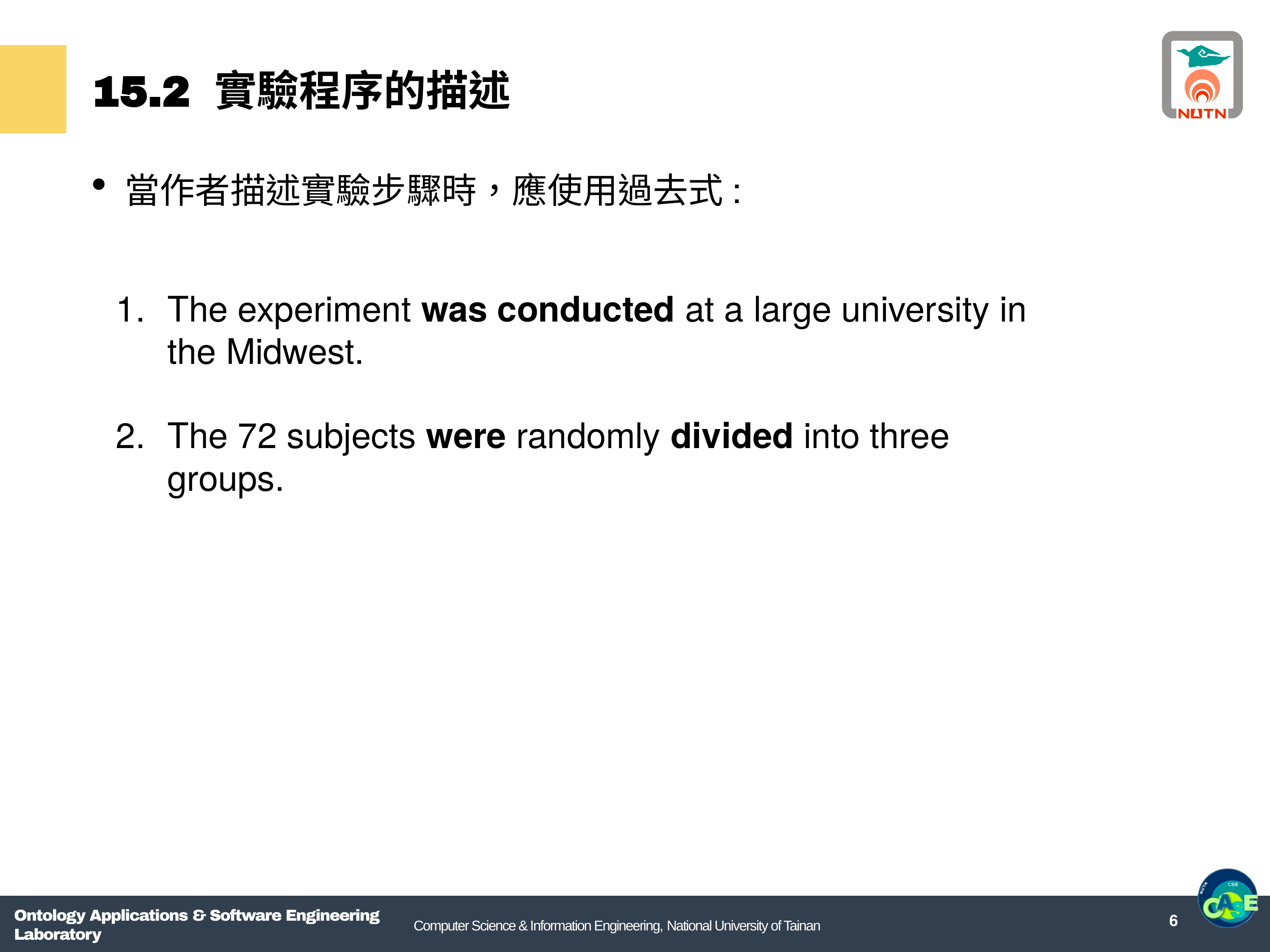

# 15.2 實驗程序的描述
當作者描述實驗步驟時，應使用過去式:

The experiment was conducted at a large university in the Midwest.
The 72 subjects were randomly divided into three groups.
6